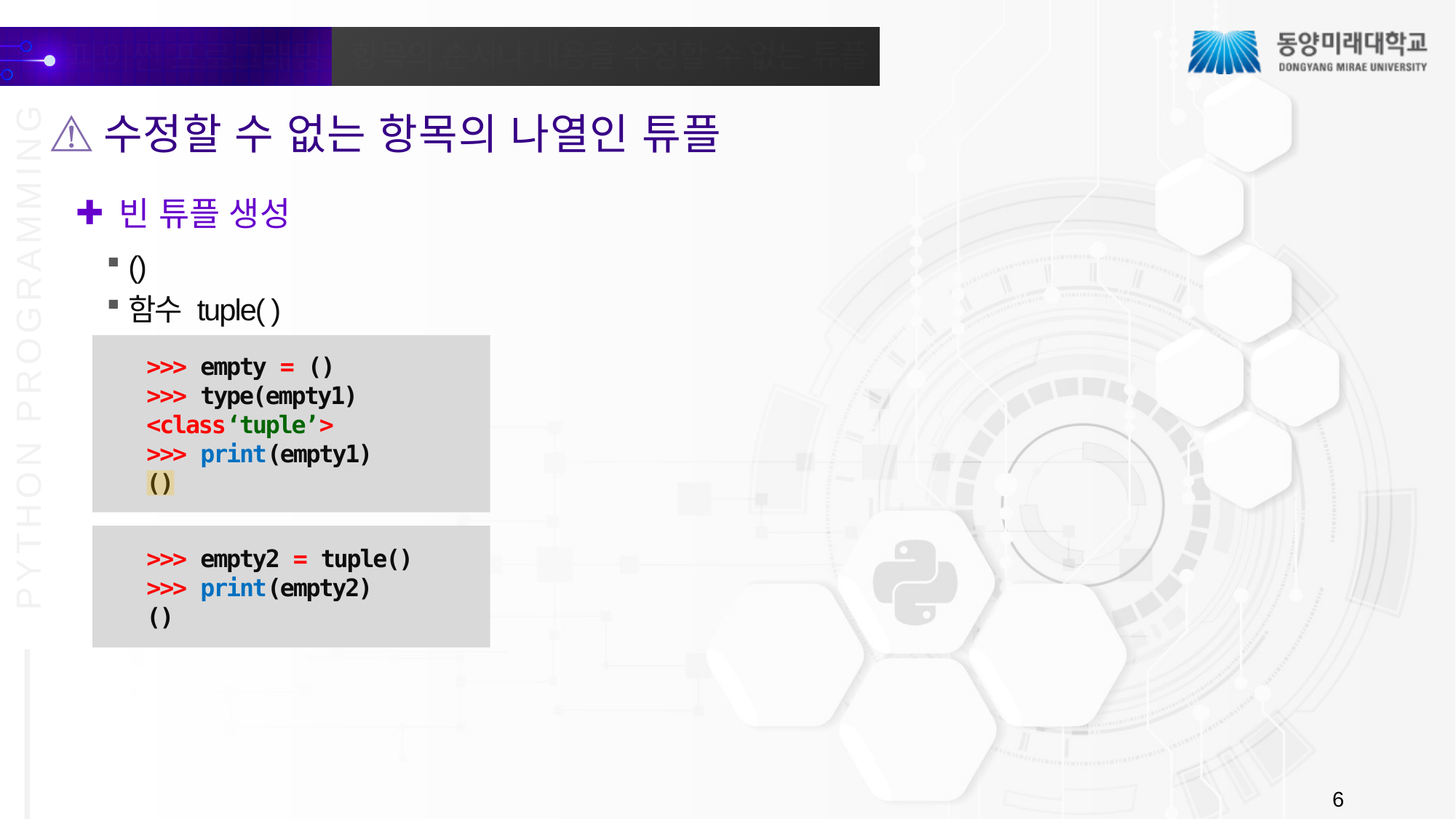

수정할 수 없는 항목의 나열인 튜플
빈 튜플 생성
()
함수 tuple( )
>>> empty = ()
>>> type(empty1)
<class‘tuple’>
>>> print(empty1)
()

>>> empty2 = tuple()
>>> print(empty2)
()
6